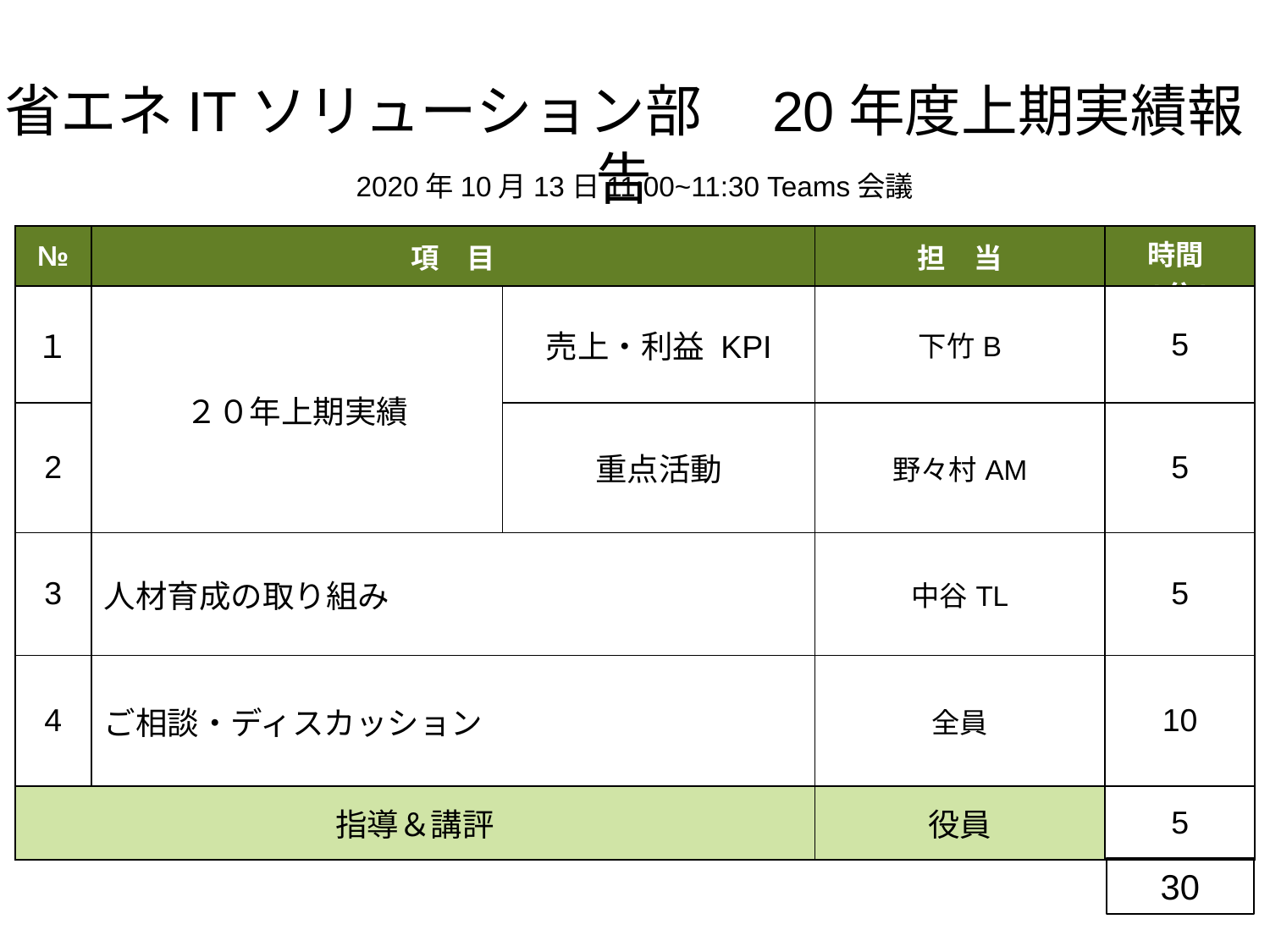

省エネITソリューション部　20年度上期実績報告
2020年10月13日11:00~11:30 Teams会議
| № | 項　目 |  | 担　当 | 時間(分) |
| --- | --- | --- | --- | --- |
| １ | ２０年上期実績 | 売上・利益 KPI | 下竹B | 5 |
| 2 |  | 重点活動 | 野々村AM | 5 |
| 3 | 人材育成の取り組み |  | 中谷TL | 5 |
| 4 | ご相談・ディスカッション |  | 全員 | 10 |
| 指導＆講評 |  |  | 役員 | 5 |
30